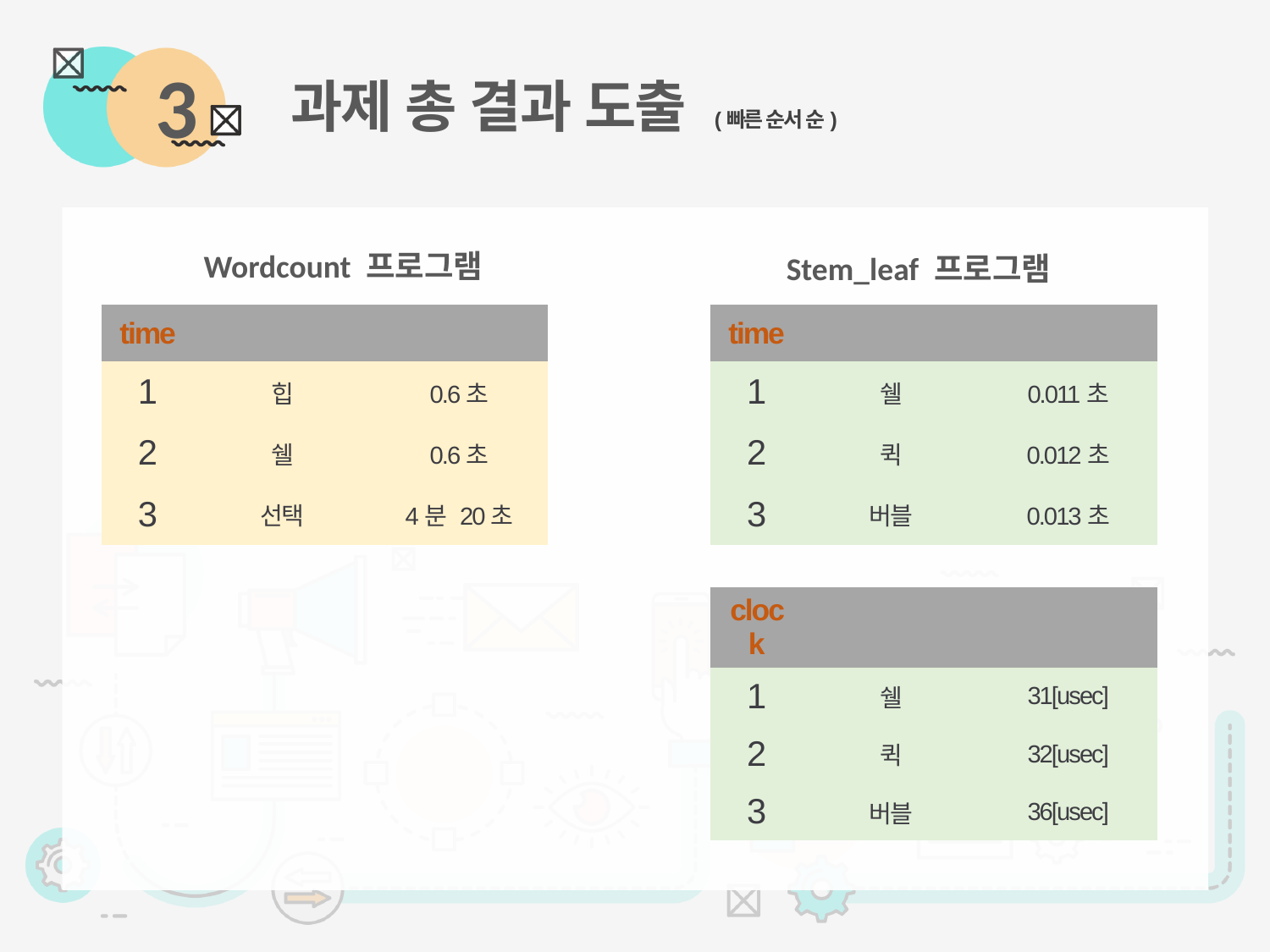

# 과제 총 결과 도출 (빠른 순서 순)
3
Wordcount 프로그램
Stem_leaf 프로그램
| time | 정렬 | 소요 시간 |
| --- | --- | --- |
| 1 | 힙 | 0.6초 |
| 2 | 쉘 | 0.6초 |
| 3 | 선택 | 4분 20초 |
| time | 정렬 | 소요 시간 |
| --- | --- | --- |
| 1 | 쉘 | 0.011초 |
| 2 | 퀵 | 0.012초 |
| 3 | 버블 | 0.013초 |
| clock | 정렬 | 소요 시간 |
| --- | --- | --- |
| 1 | 쉘 | 31[usec] |
| 2 | 퀵 | 32[usec] |
| 3 | 버블 | 36[usec] |